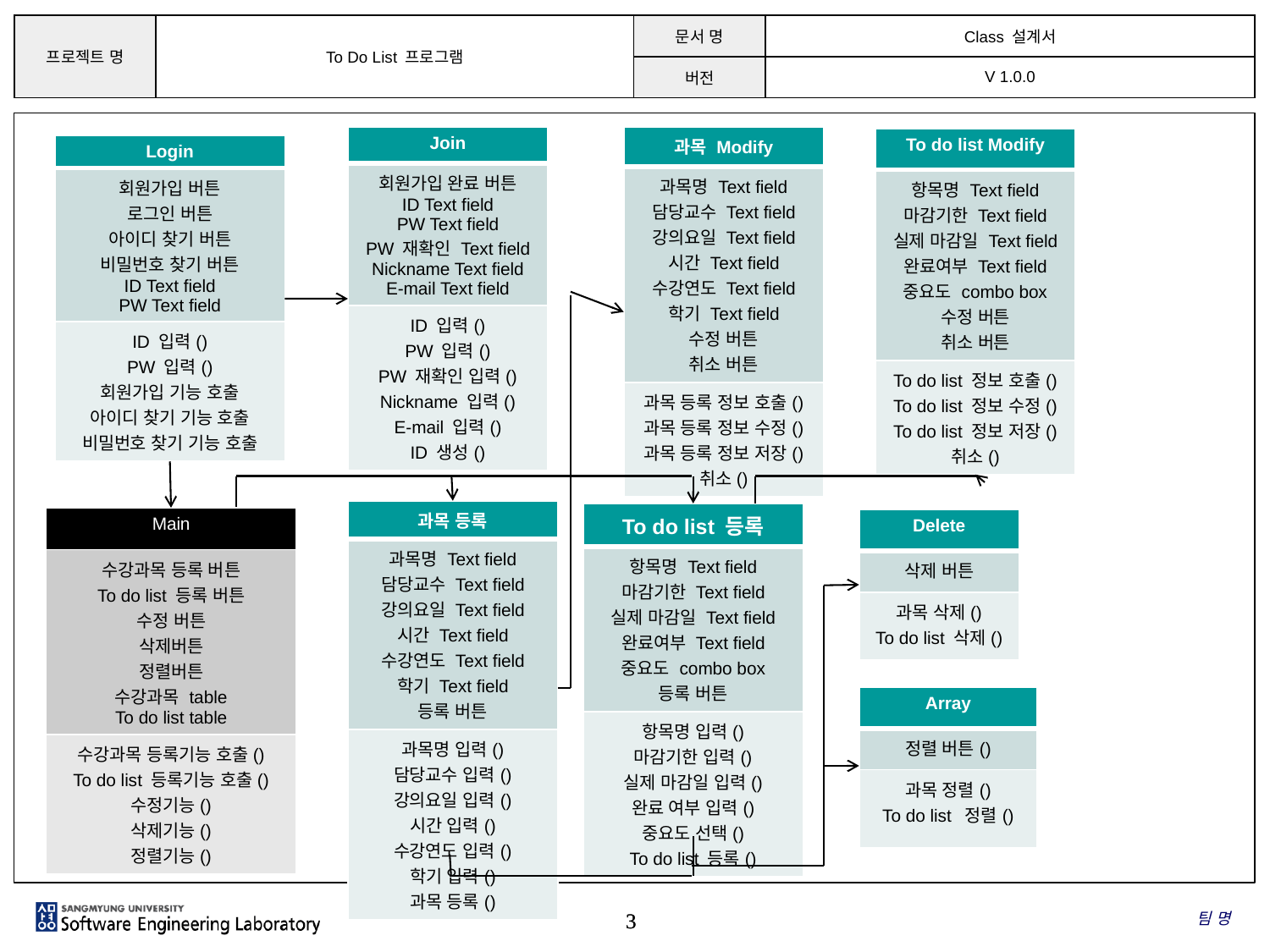

| Join |
| --- |
| 회원가입 완료 버튼 ID Text field PW Text field PW 재확인 Text field Nickname Text field E-mail Text field |
| ID 입력() PW 입력() PW 재확인 입력() Nickname 입력() E-mail 입력() ID 생성() |
| 과목 Modify |
| --- |
| 과목명 Text field 담당교수 Text field 강의요일 Text field 시간 Text field 수강연도 Text field 학기 Text field 수정 버튼 취소 버튼 |
| 과목 등록 정보 호출() 과목 등록 정보 수정() 과목 등록 정보 저장() 취소() |
| To do list Modify |
| --- |
| 항목명 Text field 마감기한 Text field 실제 마감일 Text field 완료여부 Text field 중요도 combo box 수정 버튼 취소 버튼 |
| To do list 정보 호출() To do list 정보 수정() To do list 정보 저장() 취소() |
| Login |
| --- |
| 회원가입 버튼 로그인 버튼 아이디 찾기 버튼 비밀번호 찾기 버튼 ID Text field PW Text field |
| ID 입력() PW 입력() 회원가입 기능 호출 아이디 찾기 기능 호출 비밀번호 찾기 기능 호출 |
| 과목 등록 |
| --- |
| 과목명 Text field 담당교수 Text field 강의요일 Text field 시간 Text field 수강연도 Text field 학기 Text field 등록 버튼 |
| 과목명 입력() 담당교수 입력() 강의요일 입력() 시간 입력() 수강연도 입력() 학기 입력() 과목 등록() |
| To do list 등록 |
| --- |
| 항목명 Text field 마감기한 Text field 실제 마감일 Text field 완료여부 Text field 중요도 combo box 등록 버튼 |
| 항목명 입력() 마감기한 입력() 실제 마감일 입력() 완료 여부 입력() 중요도 선택() To do list 등록() |
| Main |
| --- |
| 수강과목 등록 버튼 To do list 등록 버튼 수정 버튼 삭제버튼 정렬버튼 수강과목 table To do list table |
| 수강과목 등록기능 호출() To do list 등록기능 호출() 수정기능() 삭제기능() 정렬기능() |
| Delete |
| --- |
| 삭제 버튼 |
| 과목 삭제() To do list 삭제() |
| Array |
| --- |
| 정렬 버튼() |
| 과목 정렬() To do list 정렬() |
팀 명